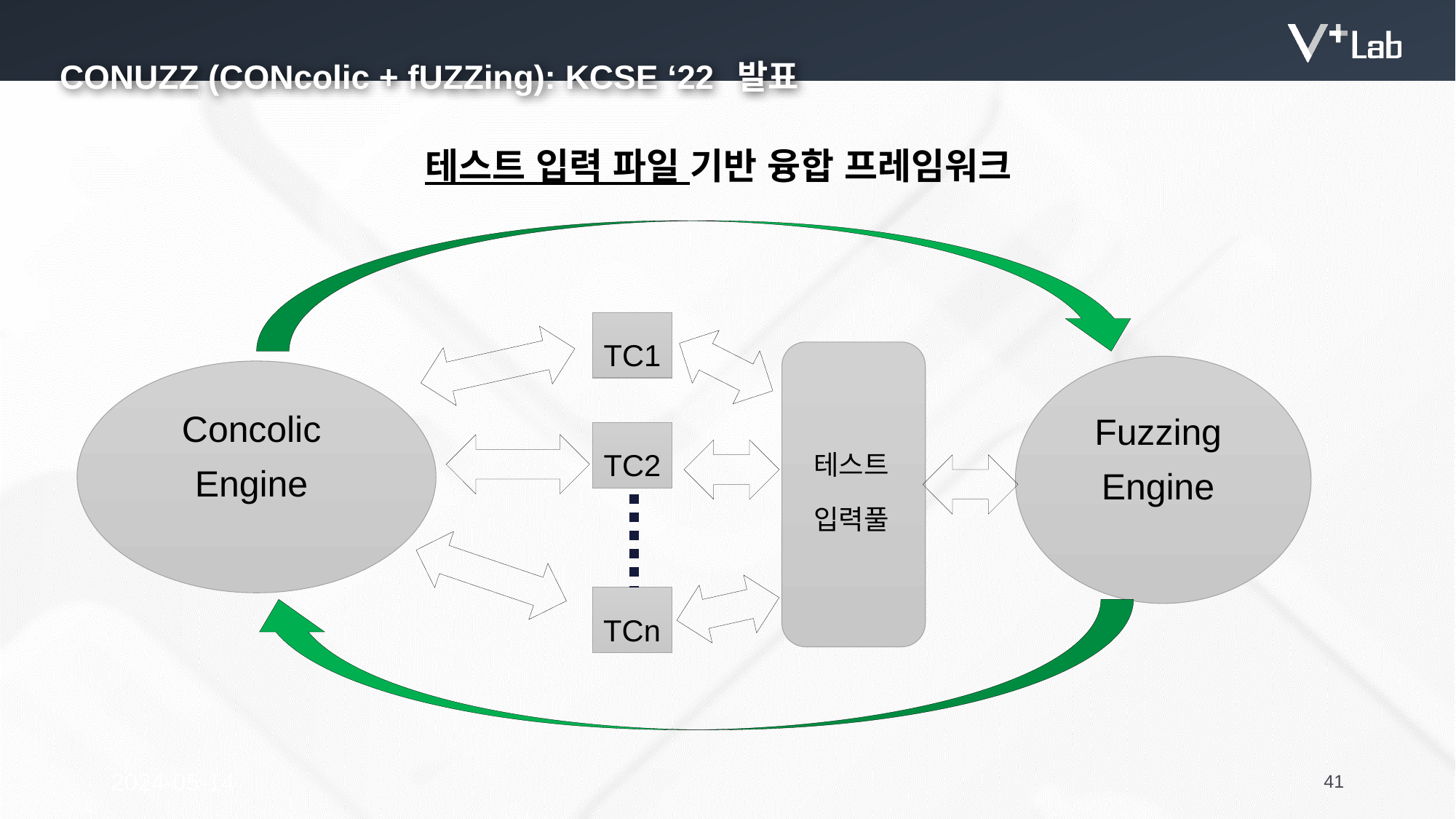

CONUZZ (CONcolic + fUZZing): KCSE ‘22 발표
테스트 입력 파일 기반 융합 프레임워크

TC1

Fuzzing
Engine
Concolic
Engine
테스트
입력풀
TC2

TCn
2024-05-14
41